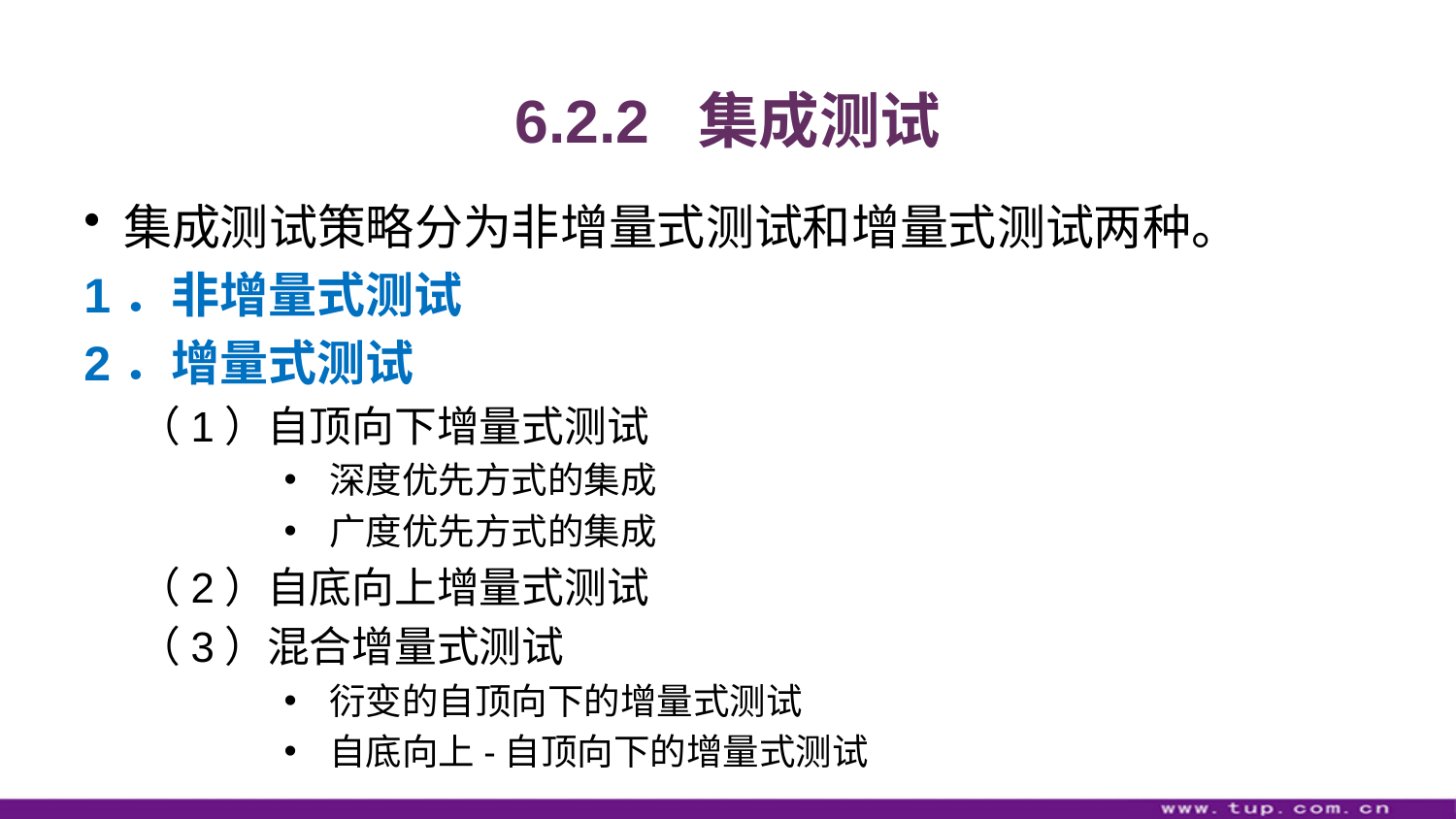

# 6.2.2  集成测试
集成测试策略分为非增量式测试和增量式测试两种。
1．非增量式测试
2．增量式测试
（1）自顶向下增量式测试
深度优先方式的集成
广度优先方式的集成
（2）自底向上增量式测试
（3）混合增量式测试
衍变的自顶向下的增量式测试
自底向上-自顶向下的增量式测试